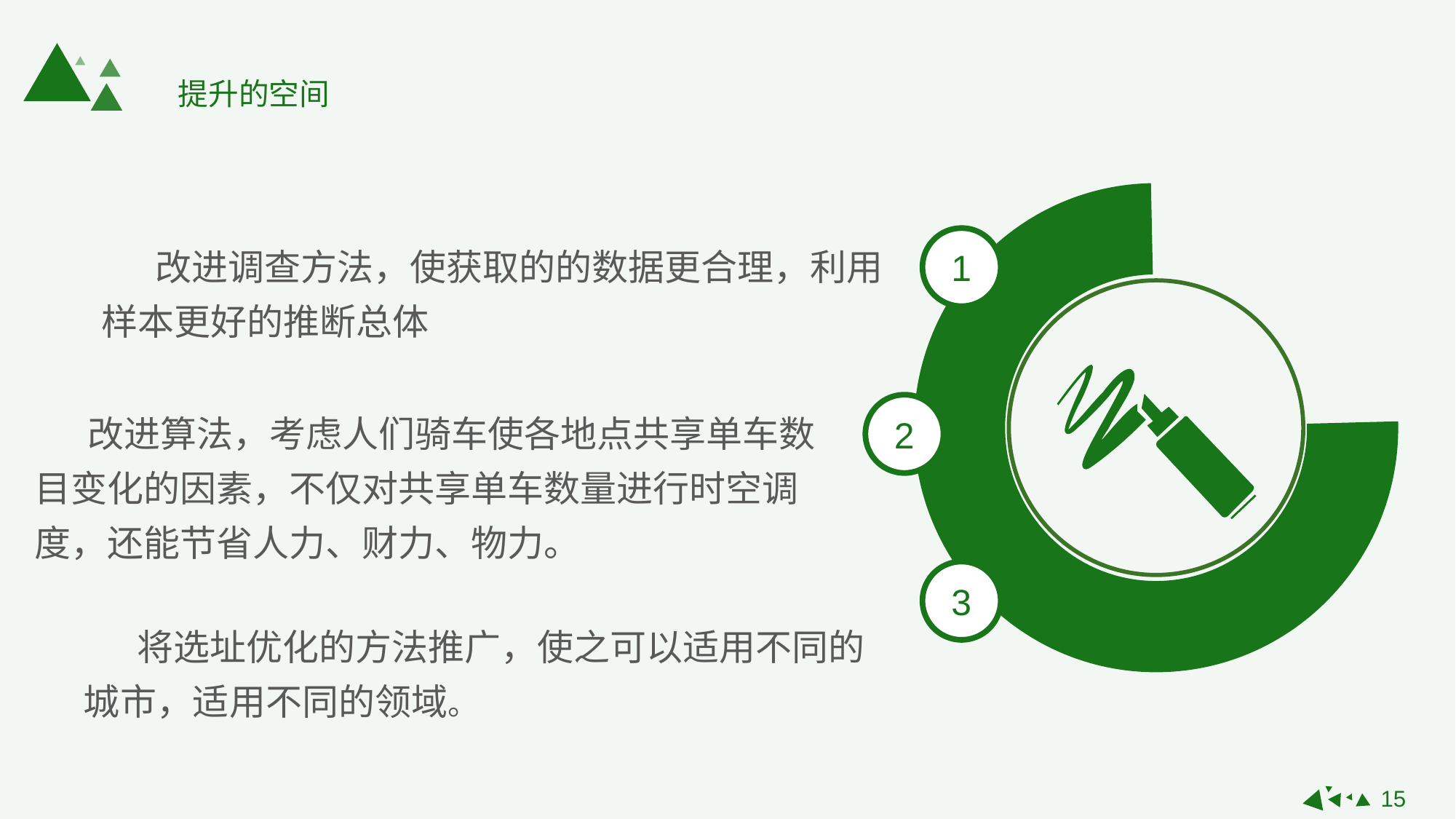

提升的空间

改进调查方法，使获取的的数据更合理，利用样本更好的推断总体
1

改进算法，考虑人们骑车使各地点共享单车数目变化的因素，不仅对共享单车数量进行时空调度，还能节省人力、财力、物力。
2
3
将选址优化的方法推广，使之可以适用不同的城市，适用不同的领域。
15